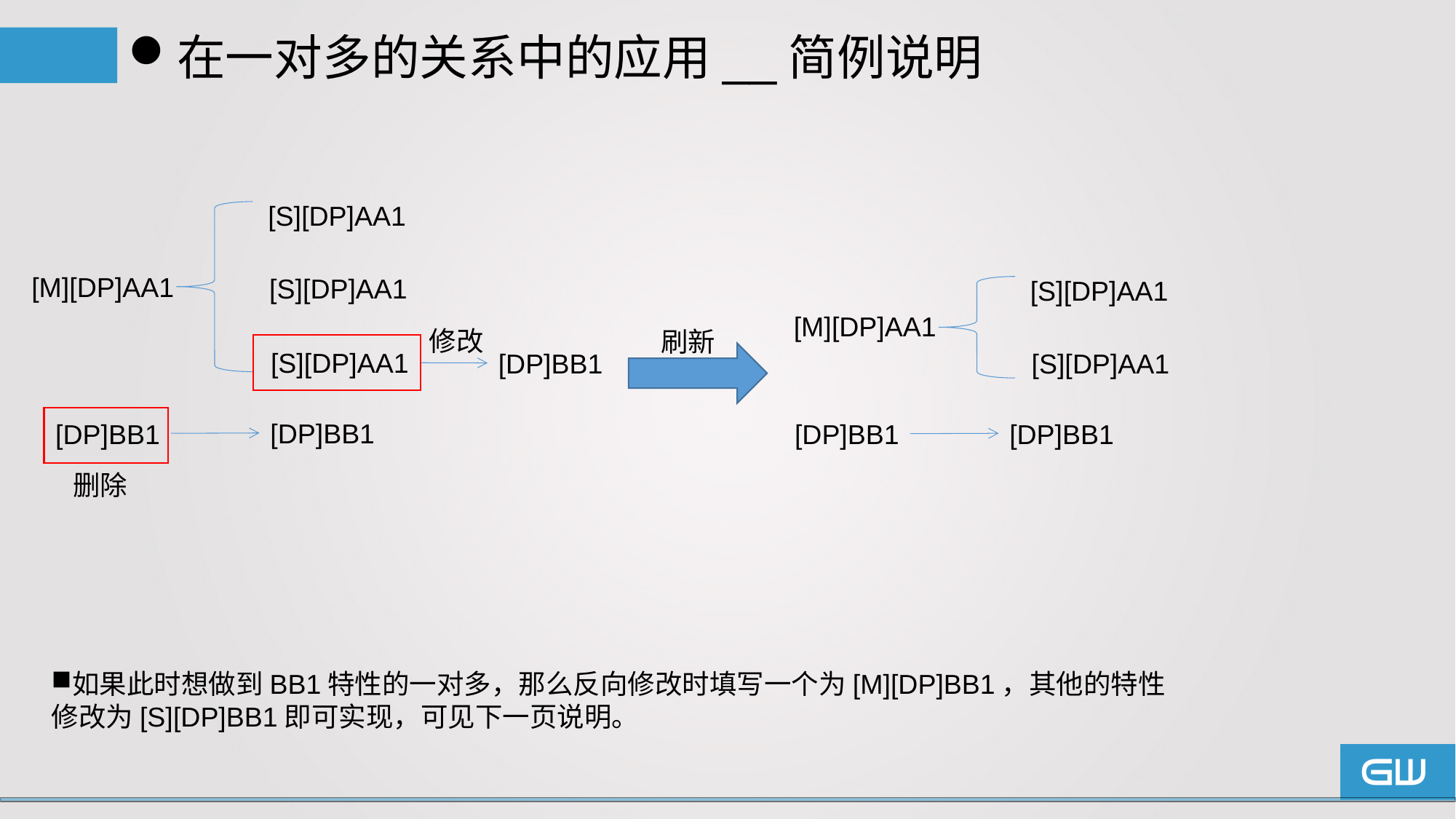

# 在一对多的关系中的应用__简例说明
[S][DP]AA1

[M][DP]AA1
[S][DP]AA1
[S][DP]AA1

[M][DP]AA1
修改
刷新

[S][DP]AA1
[DP]BB1
[S][DP]AA1

[DP]BB1
[DP]BB1
[DP]BB1
[DP]BB1
删除
如果此时想做到BB1特性的一对多，那么反向修改时填写一个为[M][DP]BB1，其他的特性
修改为[S][DP]BB1即可实现，可见下一页说明。